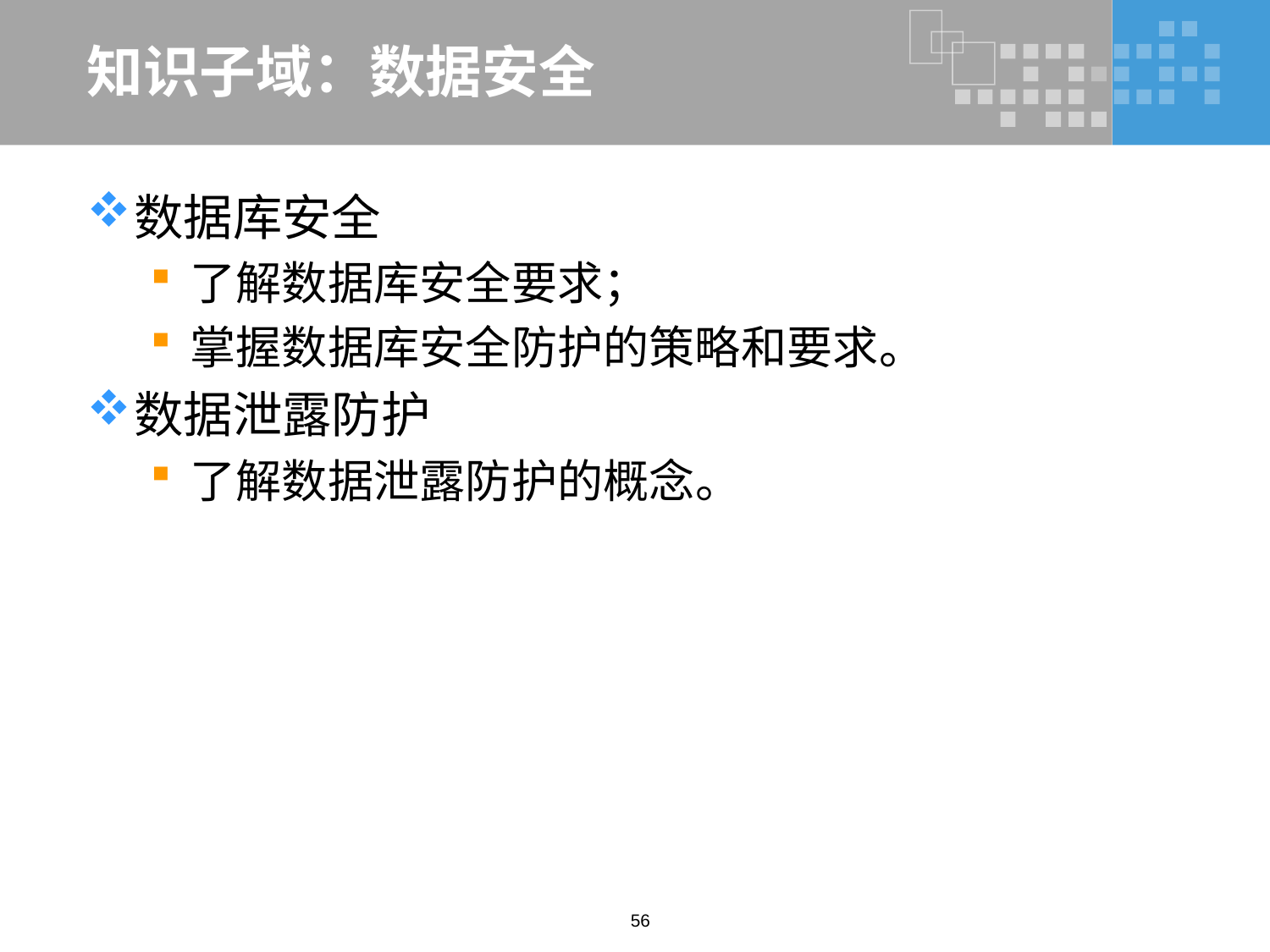

# 知识子域：数据安全
数据库安全
了解数据库安全要求；
掌握数据库安全防护的策略和要求。
数据泄露防护
了解数据泄露防护的概念。

56